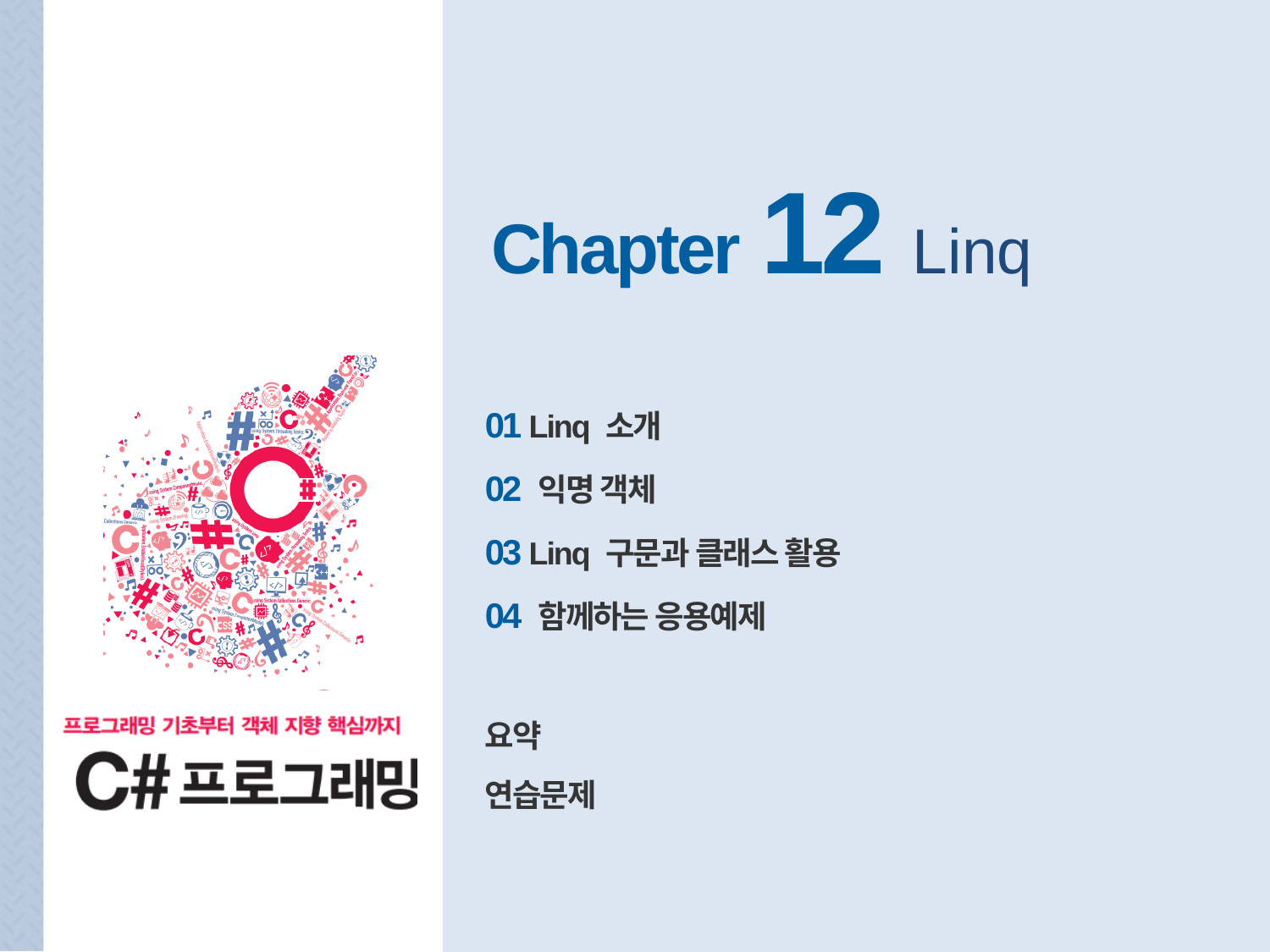

Chapter 12 Linq
01 Linq 소개
02 익명 객체
03 Linq 구문과 클래스 활용
04 함께하는 응용예제

요약
연습문제